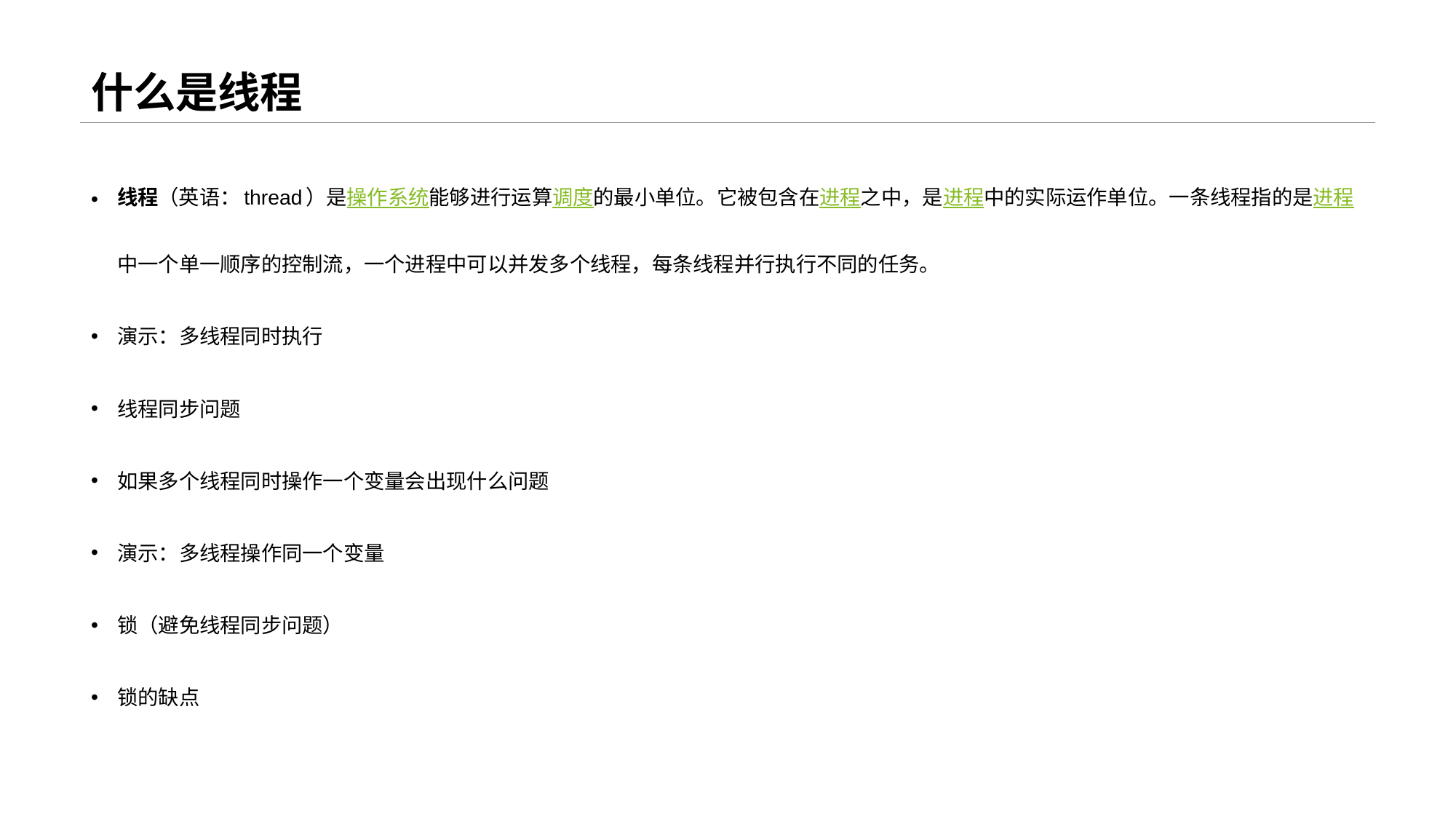

# 什么是线程
线程（英语：thread）是操作系统能够进行运算调度的最小单位。它被包含在进程之中，是进程中的实际运作单位。一条线程指的是进程中一个单一顺序的控制流，一个进程中可以并发多个线程，每条线程并行执行不同的任务。
演示：多线程同时执行
线程同步问题
如果多个线程同时操作一个变量会出现什么问题
演示：多线程操作同一个变量
锁（避免线程同步问题）
锁的缺点